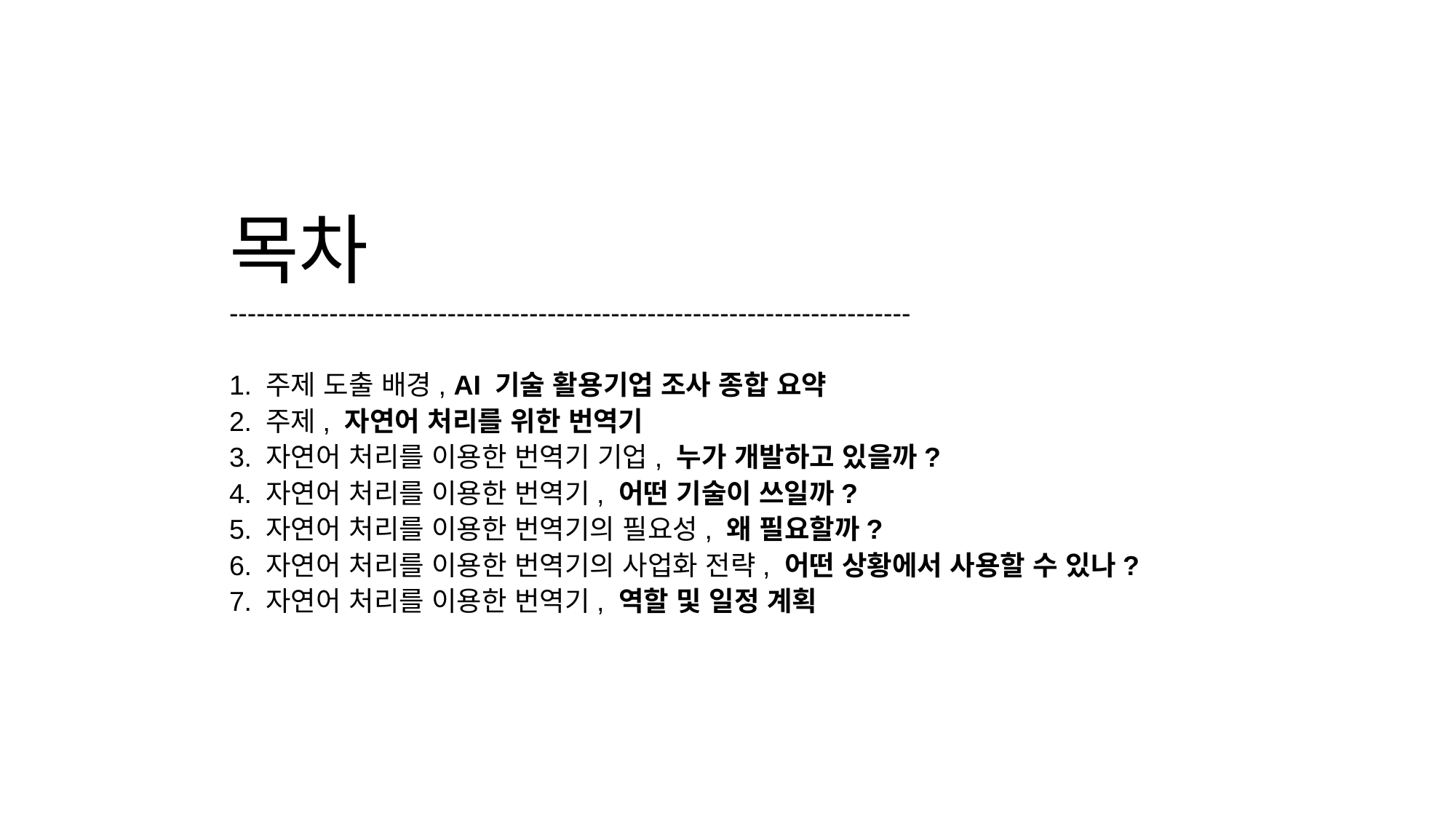

목차
---------------------------------------------------------------------------

1. 주제 도출 배경, AI 기술 활용기업 조사 종합 요약
2. 주제, 자연어 처리를 위한 번역기
3. 자연어 처리를 이용한 번역기 기업, 누가 개발하고 있을까?
4. 자연어 처리를 이용한 번역기, 어떤 기술이 쓰일까?
5. 자연어 처리를 이용한 번역기의 필요성, 왜 필요할까?
6. 자연어 처리를 이용한 번역기의 사업화 전략, 어떤 상황에서 사용할 수 있나?
7. 자연어 처리를 이용한 번역기, 역할 및 일정 계획